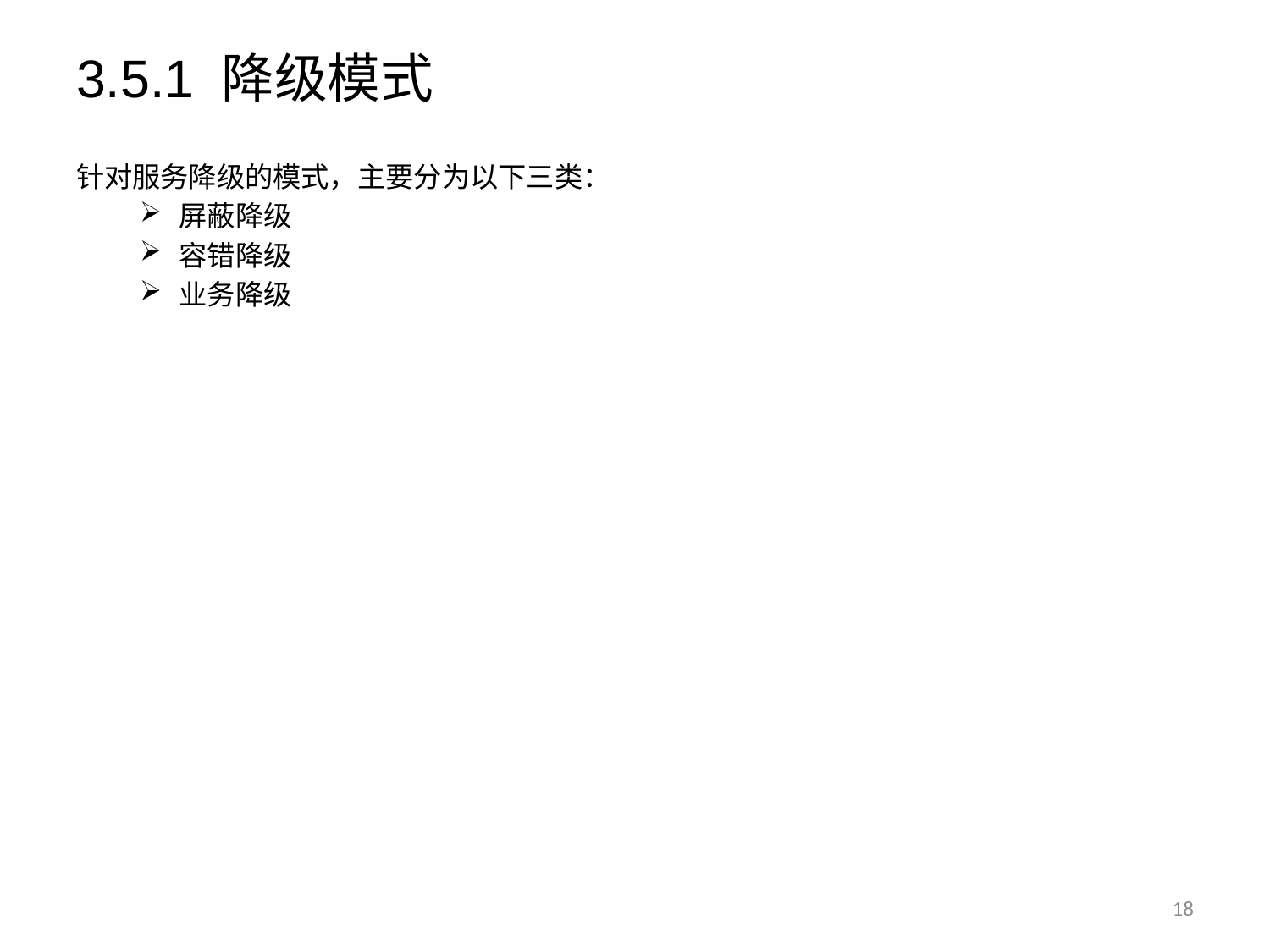

# 3.5.1 降级模式
针对服务降级的模式，主要分为以下三类：
屏蔽降级
容错降级
业务降级

18